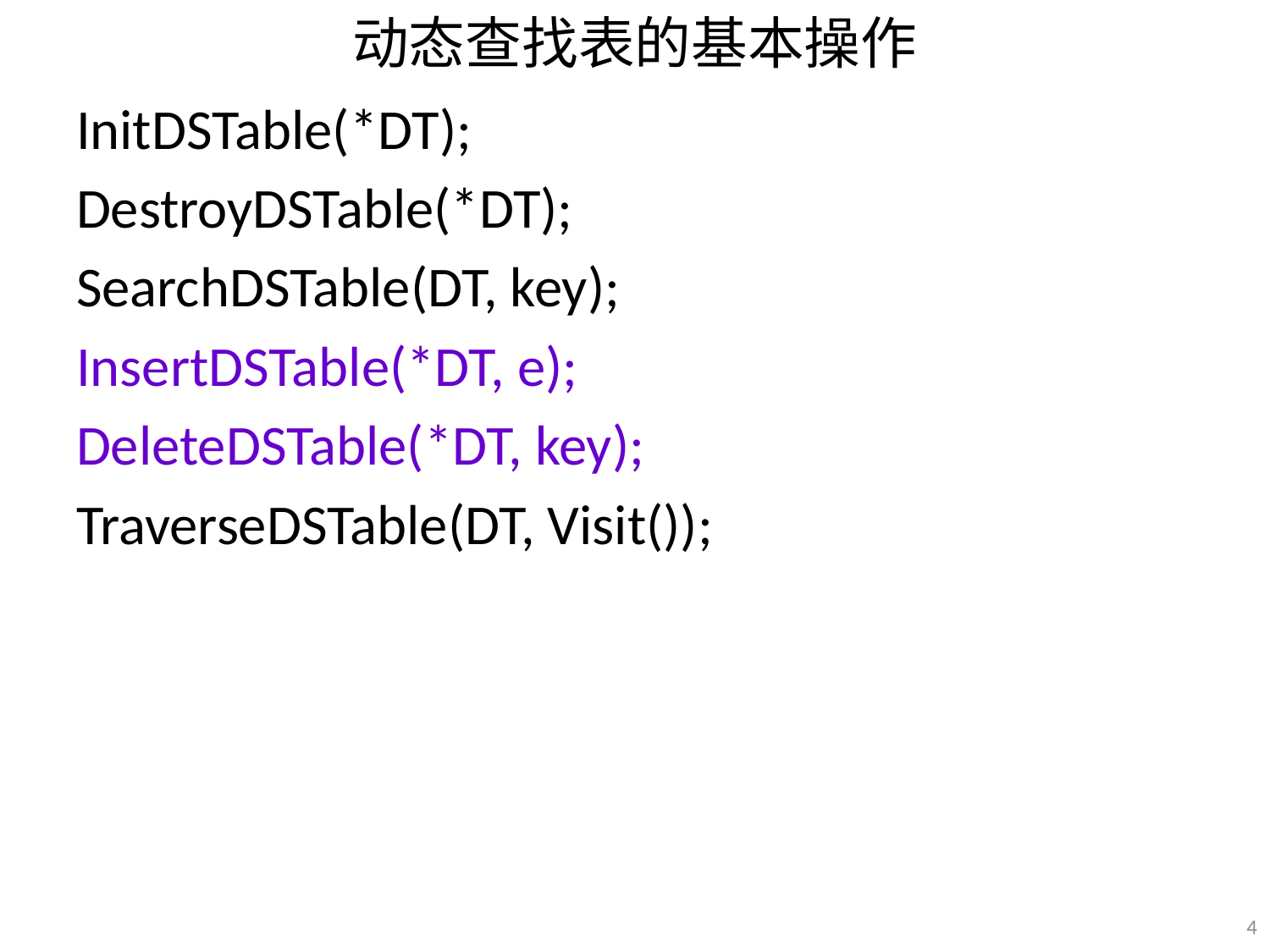

# 动态查找表的基本操作
InitDSTable(*DT);
DestroyDSTable(*DT);
SearchDSTable(DT, key);
InsertDSTable(*DT, e);
DeleteDSTable(*DT, key);
TraverseDSTable(DT, Visit());
4